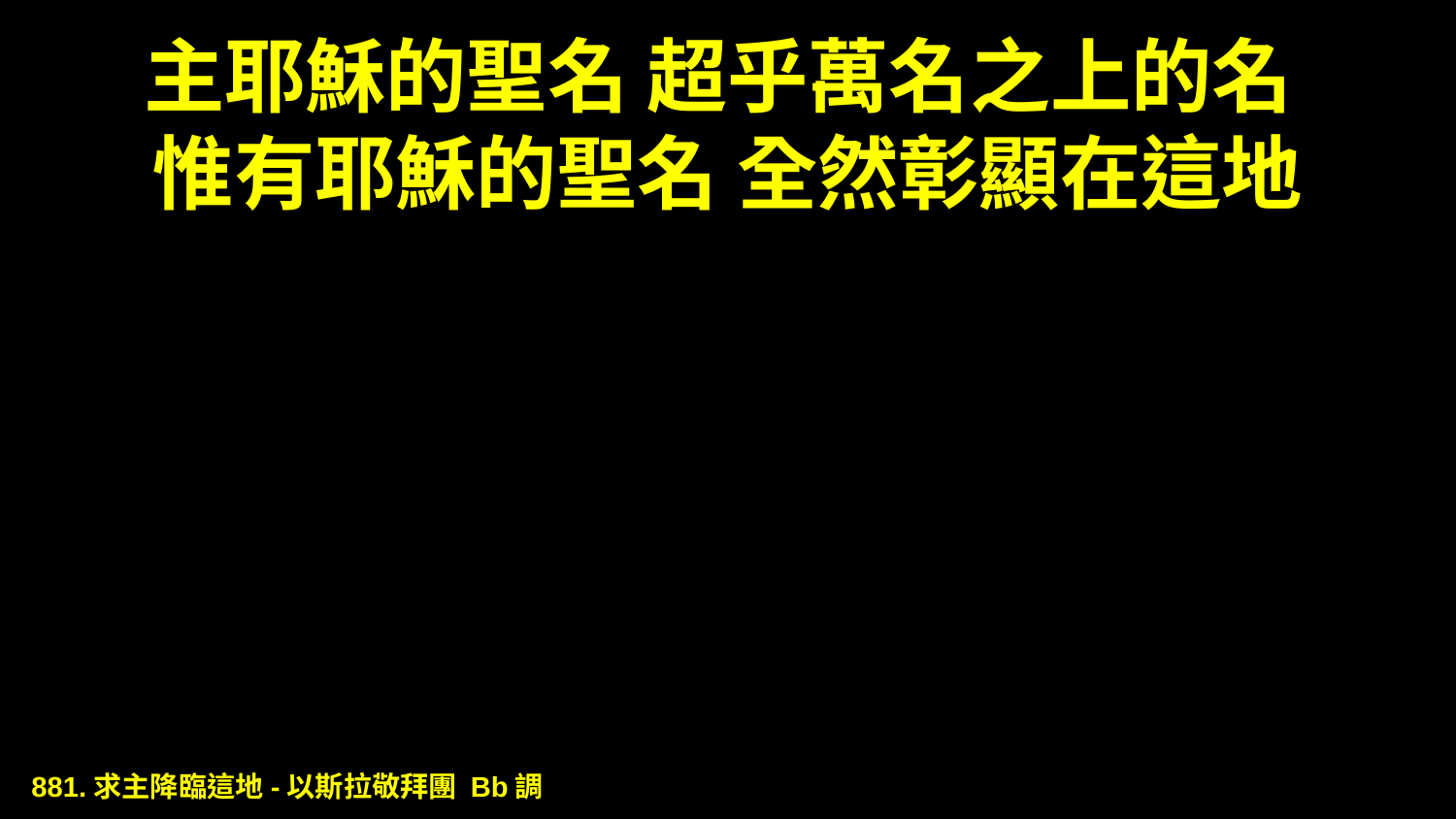

# 主耶穌的聖名 超乎萬名之上的名 惟有耶穌的聖名 全然彰顯在這地
881.求主降臨這地-以斯拉敬拜團 Bb調